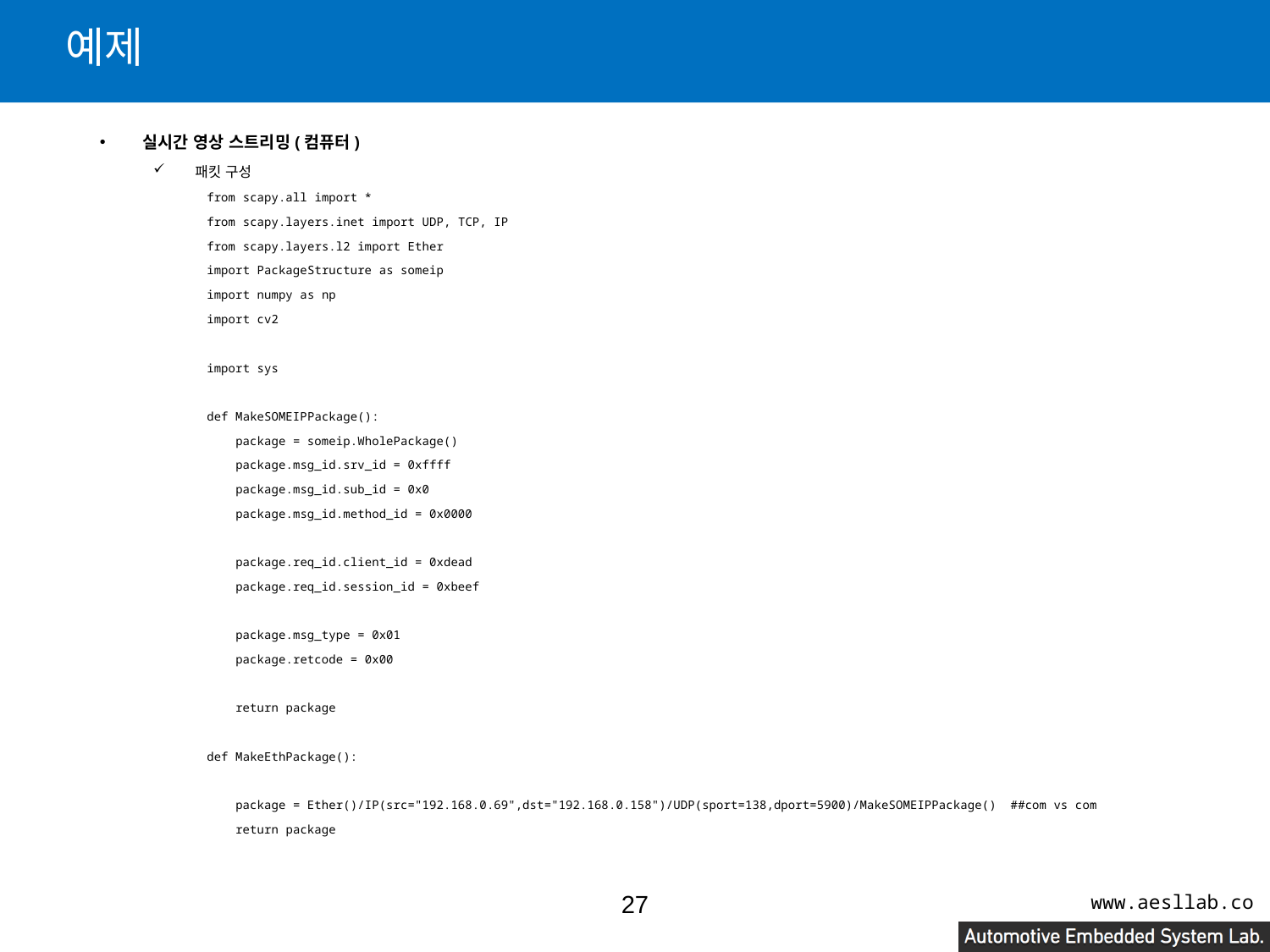

# 예제
실시간 영상 스트리밍(컴퓨터)
패킷 구성
from scapy.all import *
from scapy.layers.inet import UDP, TCP, IP
from scapy.layers.l2 import Ether
import PackageStructure as someip
import numpy as np
import cv2

import sys

def MakeSOMEIPPackage():
    package = someip.WholePackage()
    package.msg_id.srv_id = 0xffff
    package.msg_id.sub_id = 0x0
    package.msg_id.method_id = 0x0000

    package.req_id.client_id = 0xdead
    package.req_id.session_id = 0xbeef

    package.msg_type = 0x01
    package.retcode = 0x00

    return package

def MakeEthPackage():

    package = Ether()/IP(src="192.168.0.69",dst="192.168.0.158")/UDP(sport=138,dport=5900)/MakeSOMEIPPackage()  ##com vs com
    return package

27